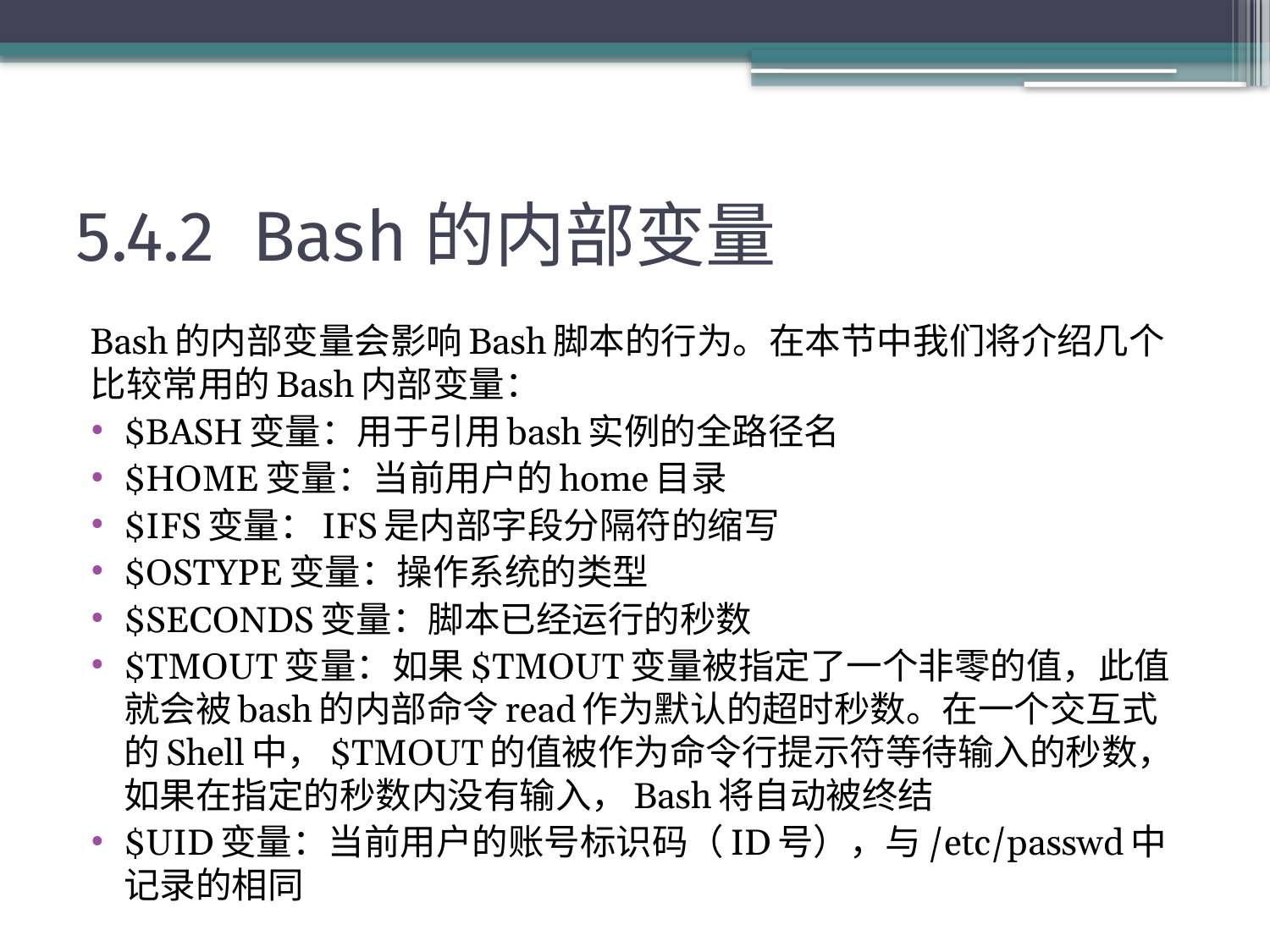

# 5.4.2  Bash的内部变量
Bash的内部变量会影响Bash脚本的行为。在本节中我们将介绍几个比较常用的Bash内部变量：
$BASH变量：用于引用bash实例的全路径名
$HOME变量：当前用户的home目录
$IFS变量：IFS是内部字段分隔符的缩写
$OSTYPE变量：操作系统的类型
$SECONDS变量：脚本已经运行的秒数
$TMOUT变量：如果$TMOUT变量被指定了一个非零的值，此值就会被bash的内部命令read作为默认的超时秒数。在一个交互式的Shell中，$TMOUT的值被作为命令行提示符等待输入的秒数，如果在指定的秒数内没有输入，Bash将自动被终结
$UID变量：当前用户的账号标识码（ID号），与/etc/passwd中记录的相同